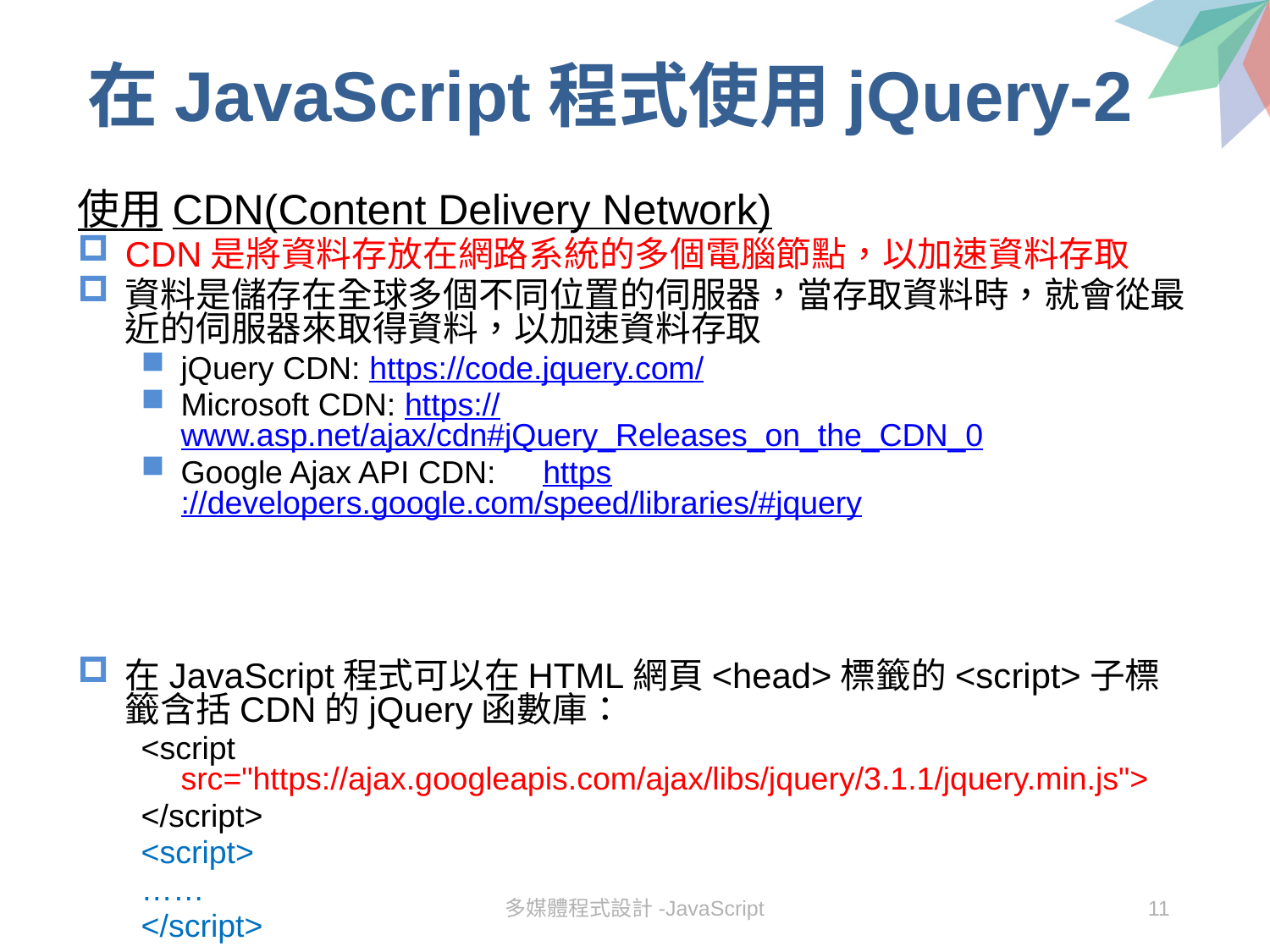

# 在JavaScript程式使用jQuery-2
使用CDN(Content Delivery Network)
CDN是將資料存放在網路系統的多個電腦節點，以加速資料存取
資料是儲存在全球多個不同位置的伺服器，當存取資料時，就會從最近的伺服器來取得資料，以加速資料存取
jQuery CDN: https://code.jquery.com/
Microsoft CDN: https://www.asp.net/ajax/cdn#jQuery_Releases_on_the_CDN_0
Google Ajax API CDN:　https://developers.google.com/speed/libraries/#jquery

在JavaScript程式可以在HTML網頁<head>標籤的<script>子標籤含括CDN的jQuery函數庫：
<script src="https://ajax.googleapis.com/ajax/libs/jquery/3.1.1/jquery.min.js">
</script>
<script>
……
</script>
多媒體程式設計-JavaScript
11